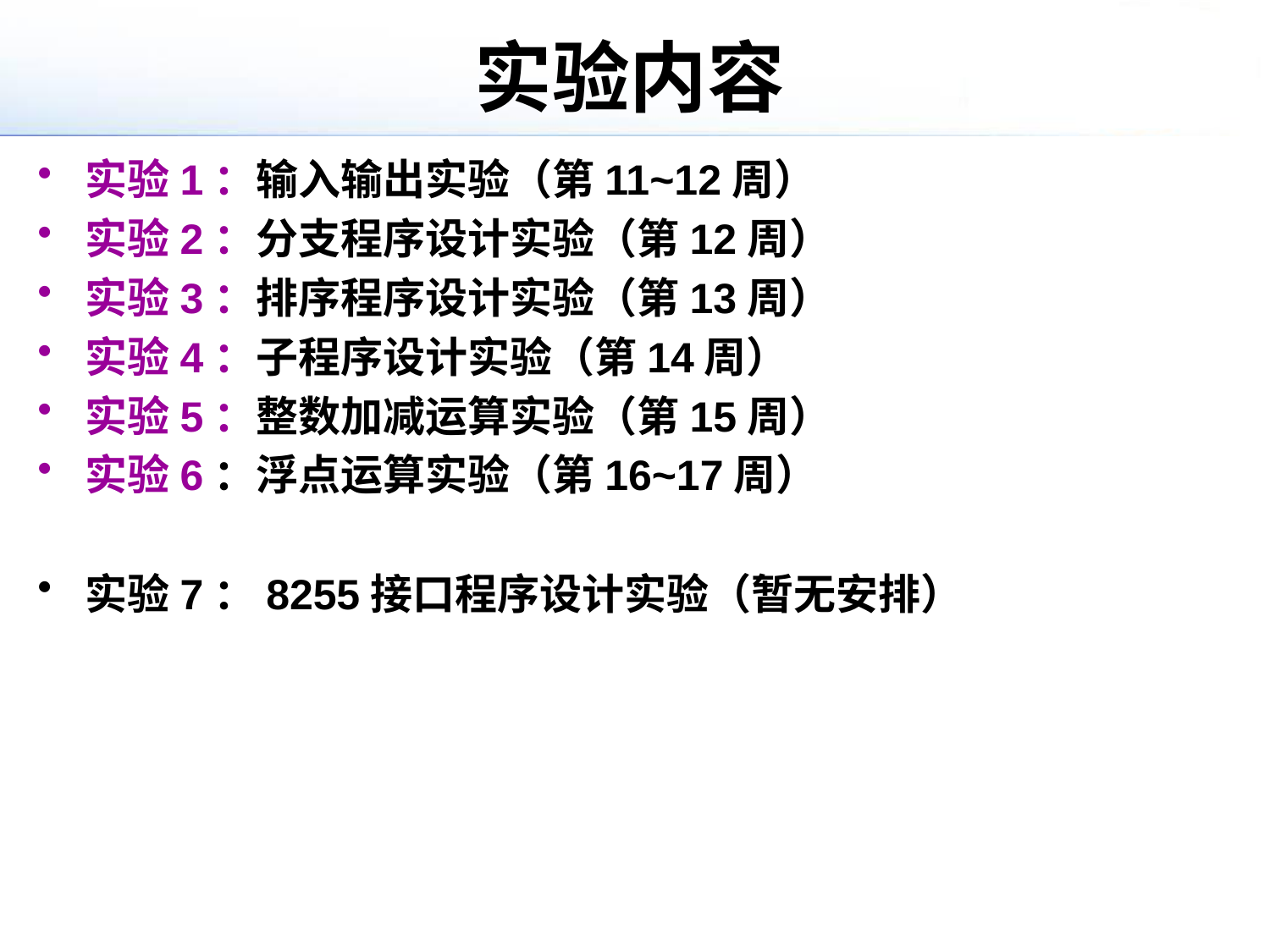

# 实验内容
实验1：输入输出实验（第11~12周）
实验2：分支程序设计实验（第12周）
实验3：排序程序设计实验（第13周）
实验4：子程序设计实验（第14周）
实验5：整数加减运算实验（第15周）
实验6：浮点运算实验（第16~17周）

实验7：8255接口程序设计实验（暂无安排）